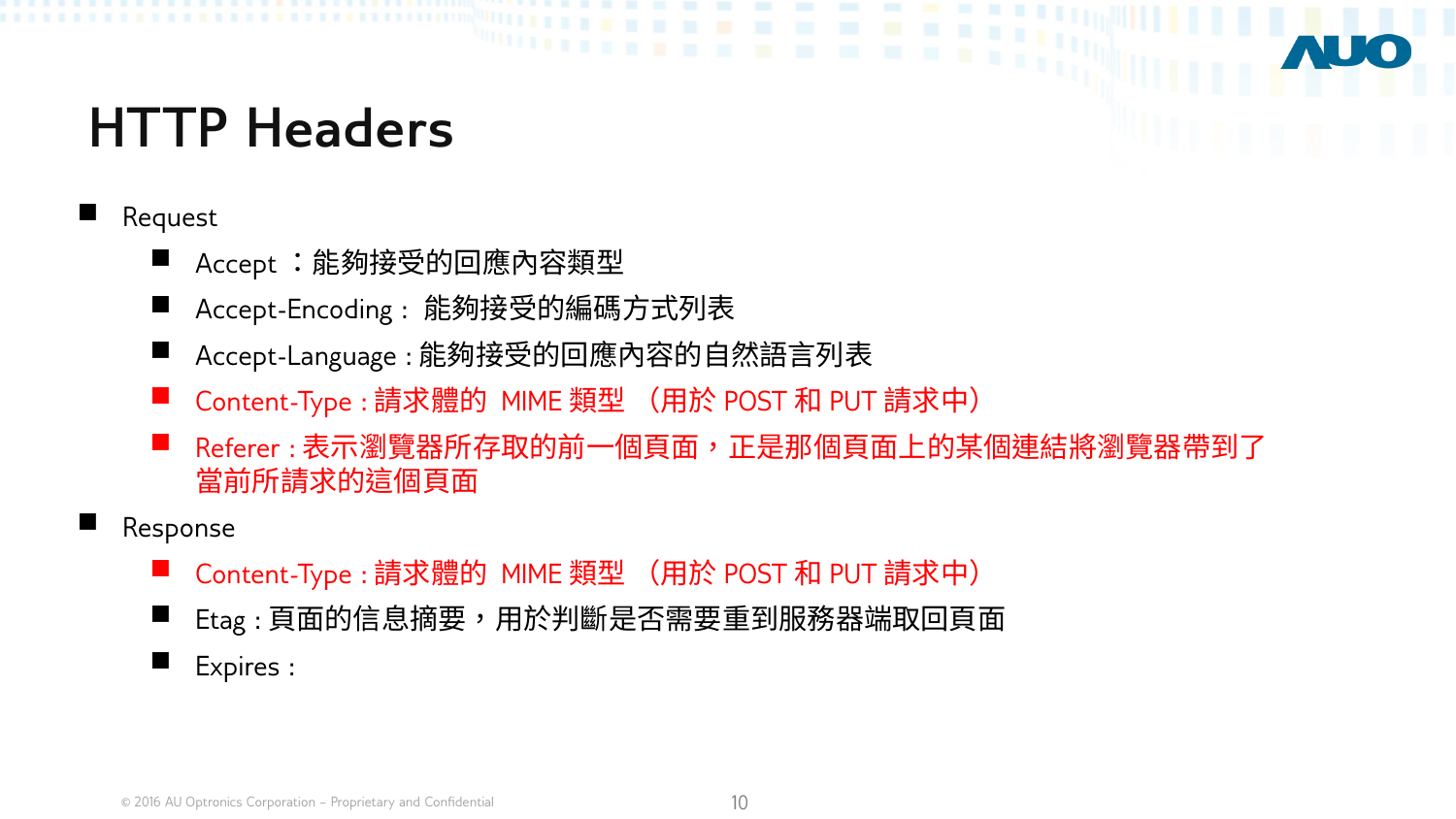

# HTTP Headers
Request
Accept：能夠接受的回應內容類型
Accept-Encoding : 能夠接受的編碼方式列表
Accept-Language :能夠接受的回應內容的自然語言列表
Content-Type :請求體的 MIME類型 （用於POST和PUT請求中）
Referer :表示瀏覽器所存取的前一個頁面，正是那個頁面上的某個連結將瀏覽器帶到了當前所請求的這個頁面
Response
Content-Type :請求體的 MIME類型 （用於POST和PUT請求中）
Etag :頁面的信息摘要，用於判斷是否需要重到服務器端取回頁面
Expires :